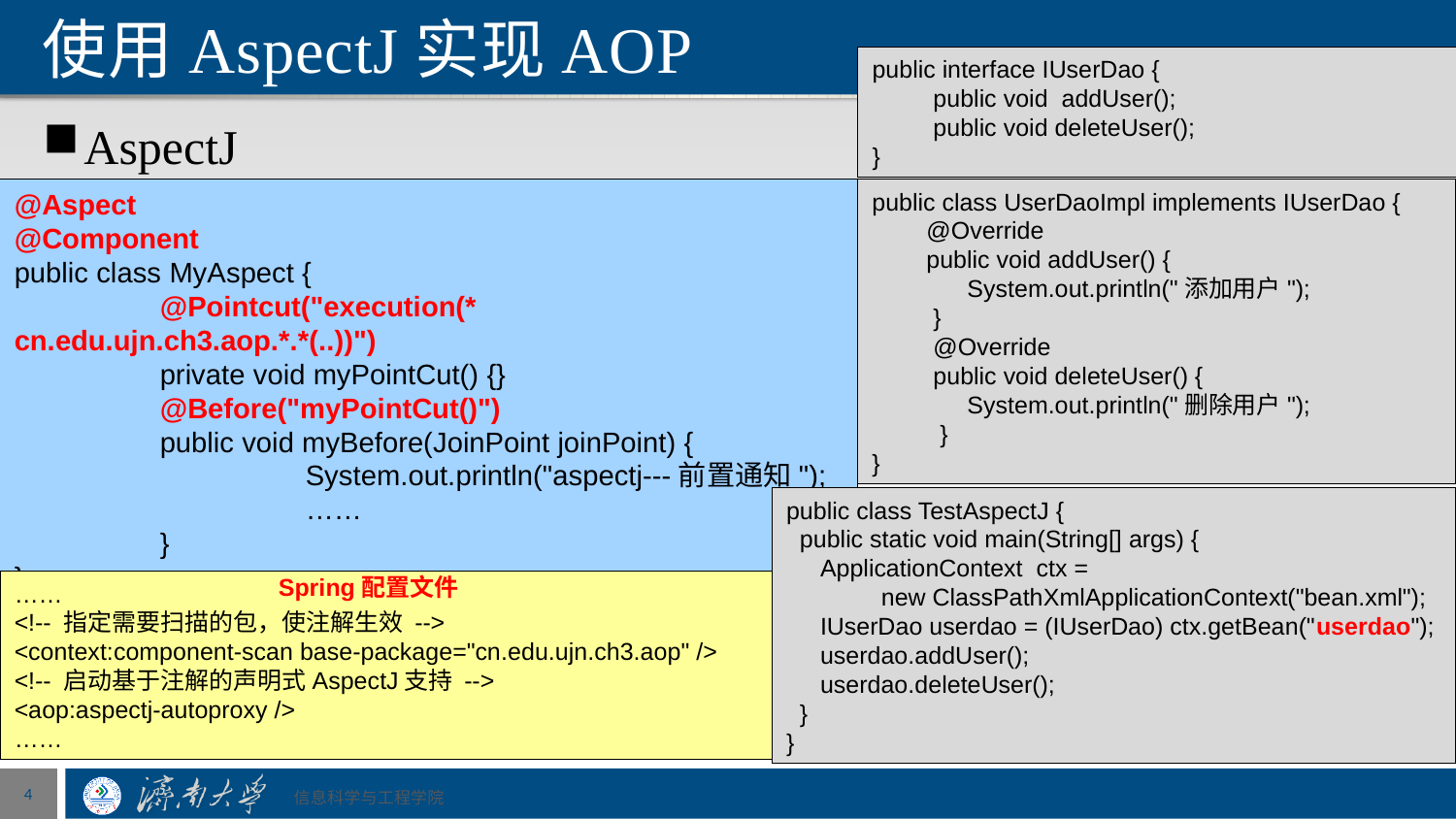

# 使用AspectJ实现AOP
public interface IUserDao {
         public void  addUser();
         public void deleteUser();
}
AspectJ
@Aspect
@Component
public class MyAspect {
	@Pointcut("execution(* cn.edu.ujn.ch3.aop.*.*(..))")
	private void myPointCut() {}
	@Before("myPointCut()")
	public void myBefore(JoinPoint joinPoint) {
		System.out.println("aspectj---前置通知");
		……
	}
}
public class UserDaoImpl implements IUserDao {
        @Override
        public void addUser() {
              System.out.println("添加用户");
         }
         @Override
         public void deleteUser() {
              System.out.println("删除用户");
          }
}
public class TestAspectJ {
  public static void main(String[] args) {
     ApplicationContext  ctx =
              new ClassPathXmlApplicationContext("bean.xml");
     IUserDao userdao = (IUserDao) ctx.getBean("userdao");
     userdao.addUser();
     userdao.deleteUser();
  }
}
Spring配置文件
……
<!-- 指定需要扫描的包，使注解生效 -->
<context:component-scan base-package="cn.edu.ujn.ch3.aop" />
<!-- 启动基于注解的声明式AspectJ支持 -->
<aop:aspectj-autoproxy />
……